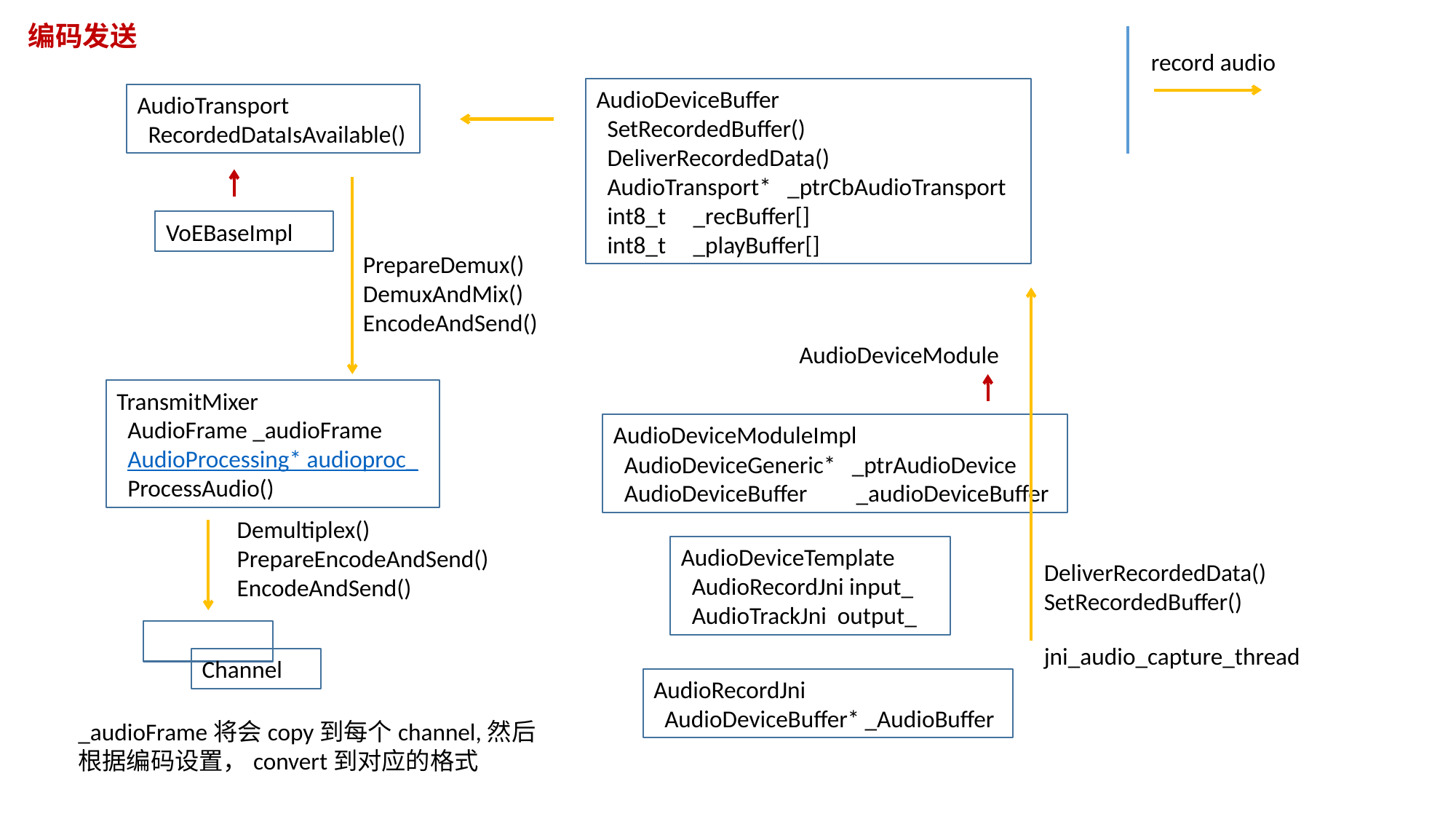

编码发送
record audio
AudioDeviceBuffer
  SetRecordedBuffer()
  DeliverRecordedData()
  AudioTransport*   _ptrCbAudioTransport
  int8_t     _recBuffer[]
  int8_t     _playBuffer[]
AudioTransport
  RecordedDataIsAvailable()
VoEBaseImpl
PrepareDemux()
DemuxAndMix()
EncodeAndSend()
AudioDeviceModule
TransmitMixer
  AudioFrame _audioFrame
  AudioProcessing* audioproc_
  ProcessAudio()
AudioDeviceModuleImpl
  AudioDeviceGeneric*   _ptrAudioDevice
  AudioDeviceBuffer         _audioDeviceBuffer
Demultiplex()
PrepareEncodeAndSend()
EncodeAndSend()
AudioDeviceTemplate
  AudioRecordJni input_
  AudioTrackJni  output_
DeliverRecordedData()
SetRecordedBuffer()

jni_audio_capture_thread
Channel
AudioRecordJni
  AudioDeviceBuffer* _AudioBuffer
_audioFrame将会copy到每个channel,然后
根据编码设置，convert到对应的格式